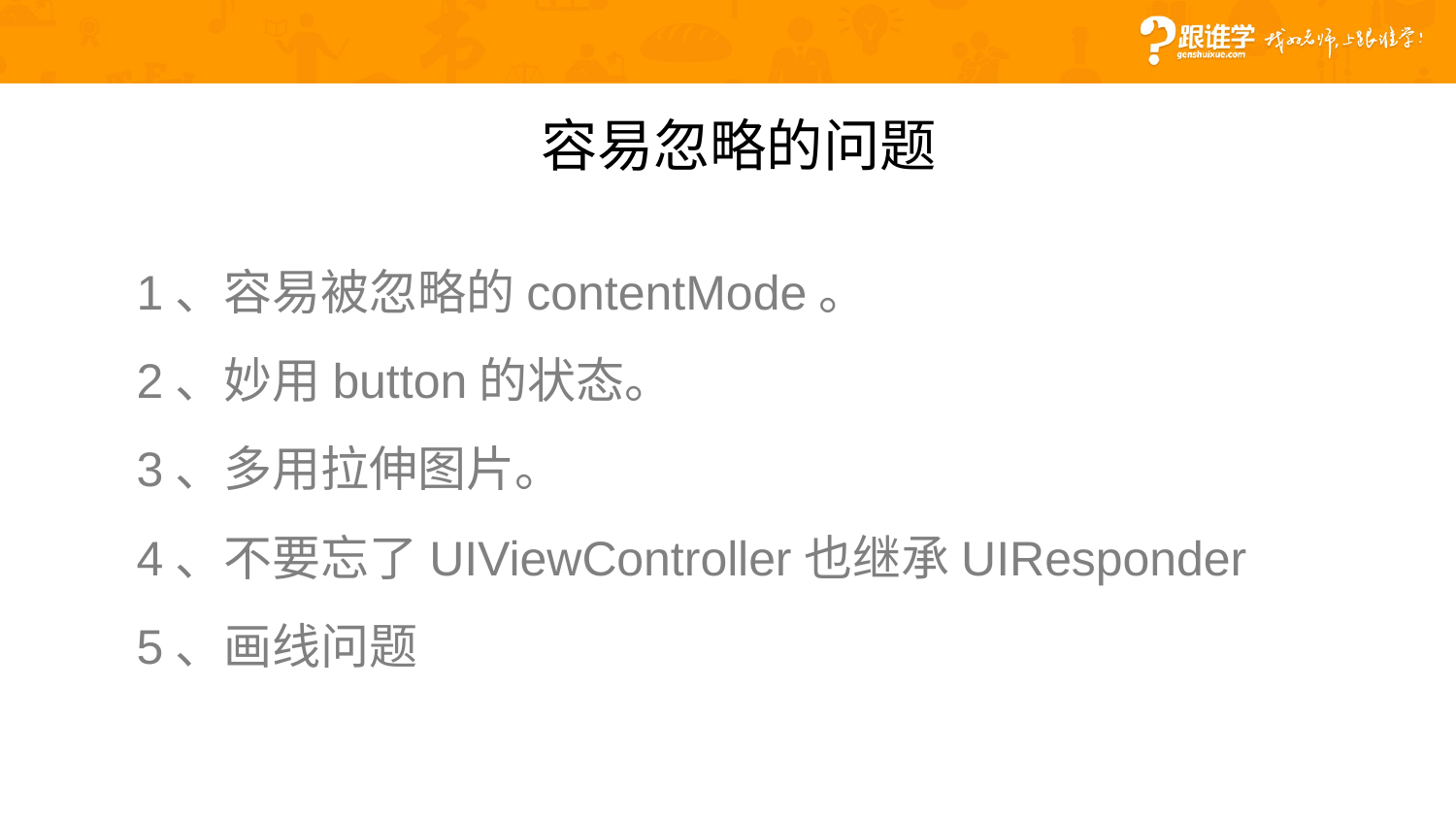

容易忽略的问题
1、容易被忽略的contentMode。
2、妙用button的状态。
3、多用拉伸图片。
4、不要忘了UIViewController也继承UIResponder
5、画线问题